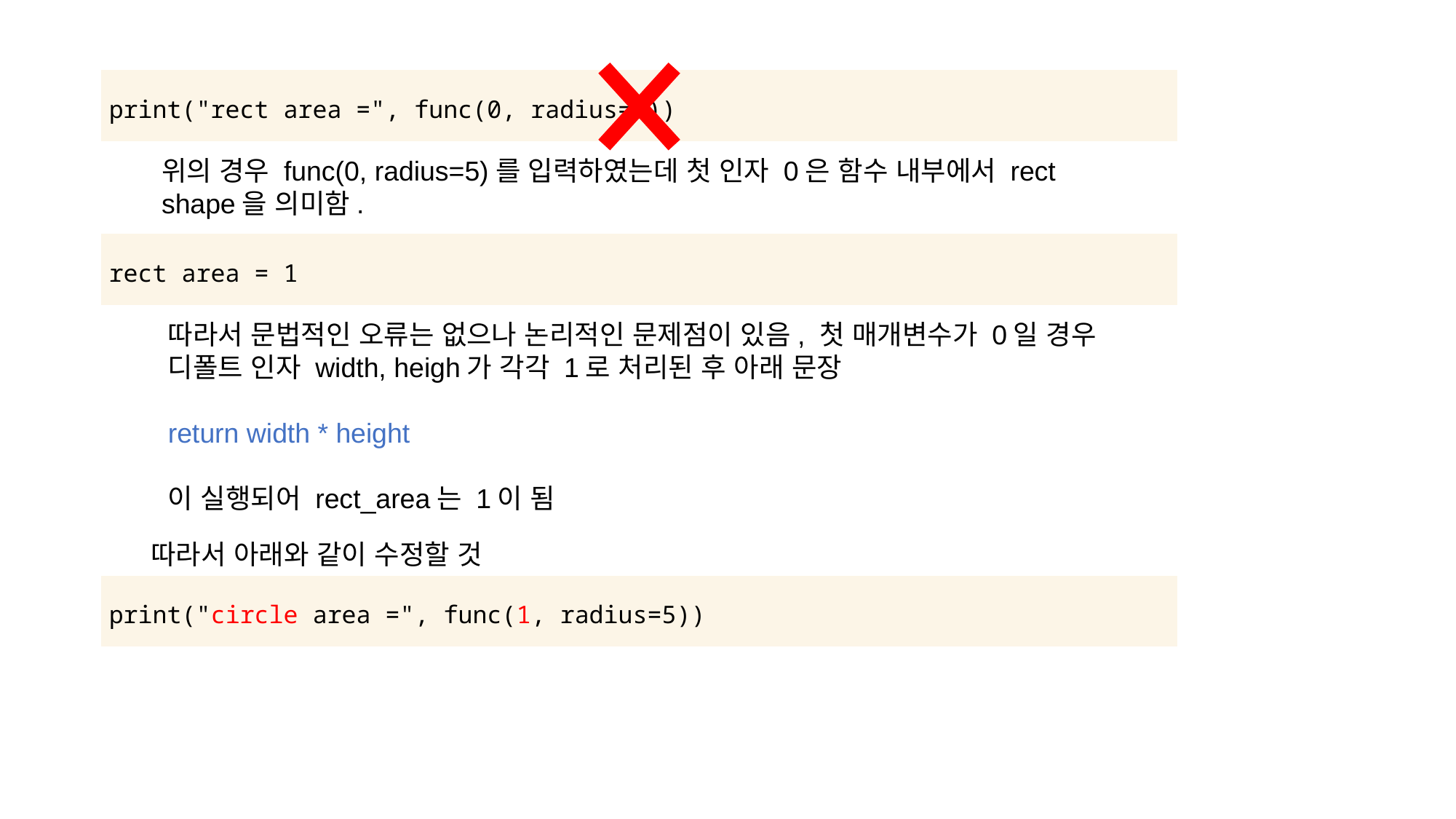

| print("rect area =", func(0, radius=5)) |
| --- |
위의 경우 func(0, radius=5)를 입력하였는데 첫 인자 0은 함수 내부에서 rect
shape을 의미함.
| rect area = 1 |
| --- |
따라서 문법적인 오류는 없으나 논리적인 문제점이 있음, 첫 매개변수가 0일 경우
디폴트 인자 width, heigh가 각각 1로 처리된 후 아래 문장

return width * height

이 실행되어 rect_area는 1이 됨
따라서 아래와 같이 수정할 것
| print("circle area =", func(1, radius=5)) |
| --- |